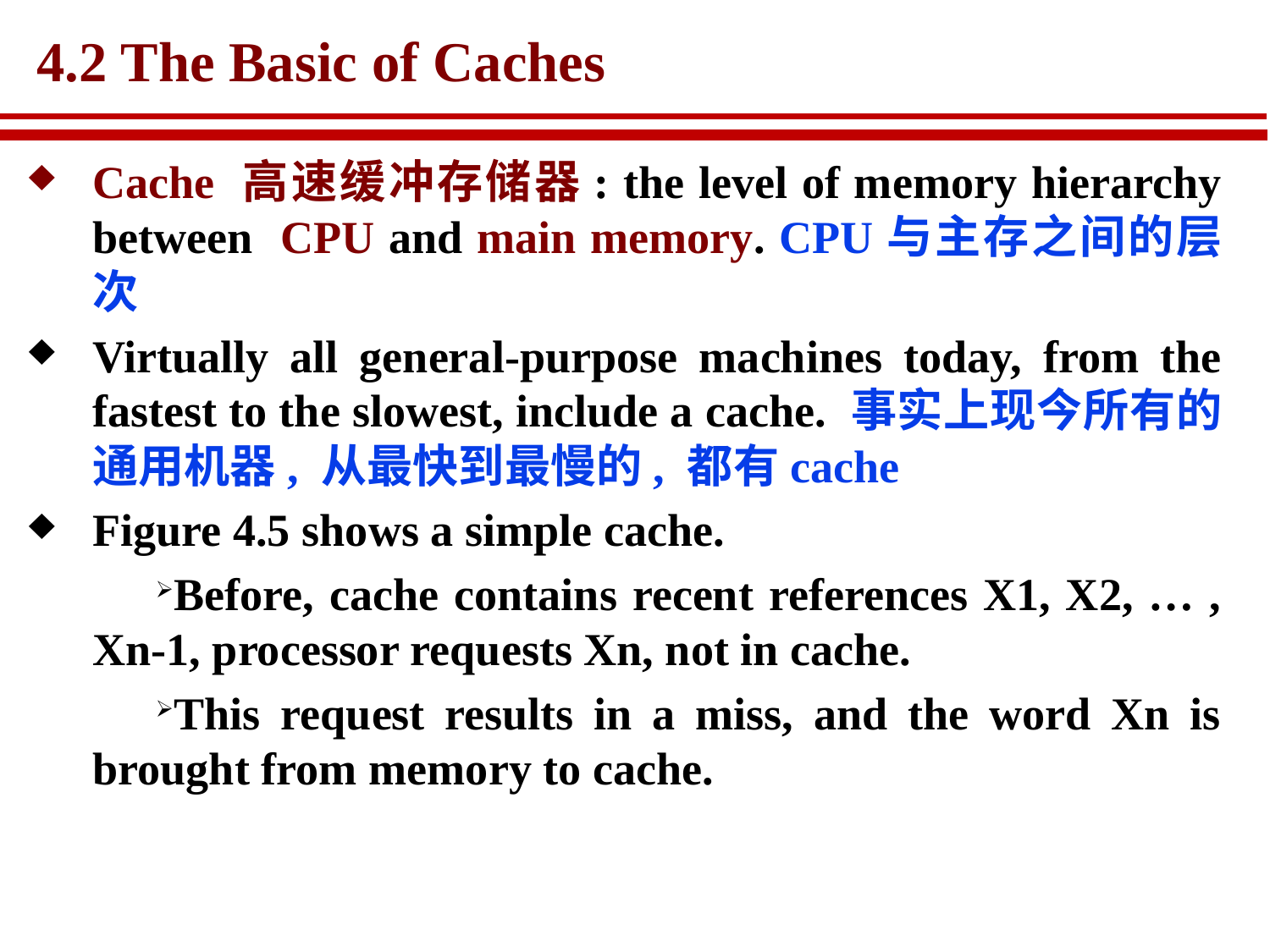

# 4.2 The Basic of Caches
Cache 高速缓冲存储器: the level of memory hierarchy between  CPU and main memory. CPU与主存之间的层次
Virtually all general-purpose machines today, from the fastest to the slowest, include a cache. 事实上现今所有的通用机器, 从最快到最慢的, 都有cache
Figure 4.5 shows a simple cache.
Before, cache contains recent references X1, X2, … , Xn-1, processor requests Xn, not in cache.
This request results in a miss, and the word Xn is brought from memory to cache.